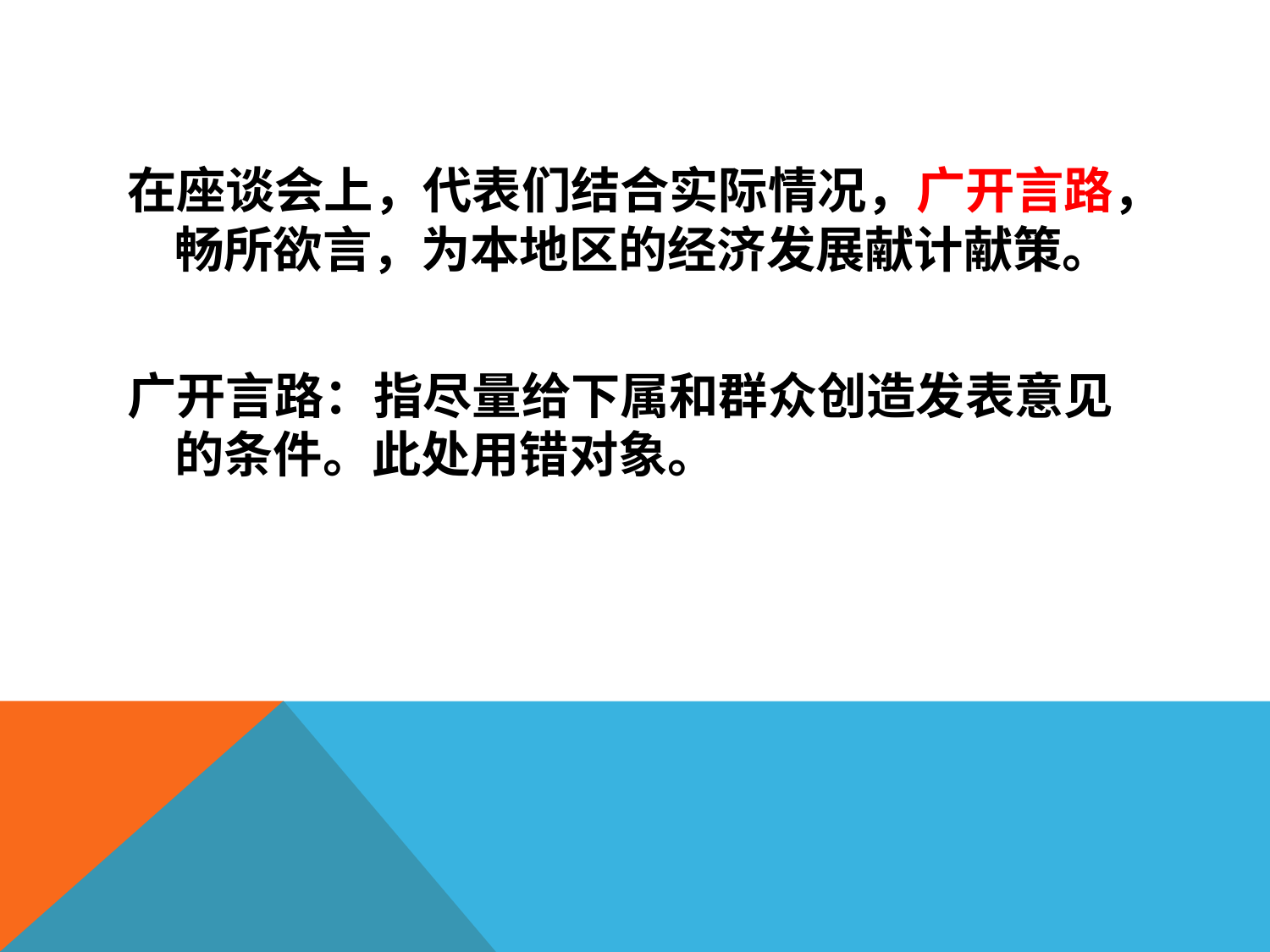

#
在座谈会上，代表们结合实际情况，广开言路，畅所欲言，为本地区的经济发展献计献策。

广开言路：指尽量给下属和群众创造发表意见的条件。此处用错对象。